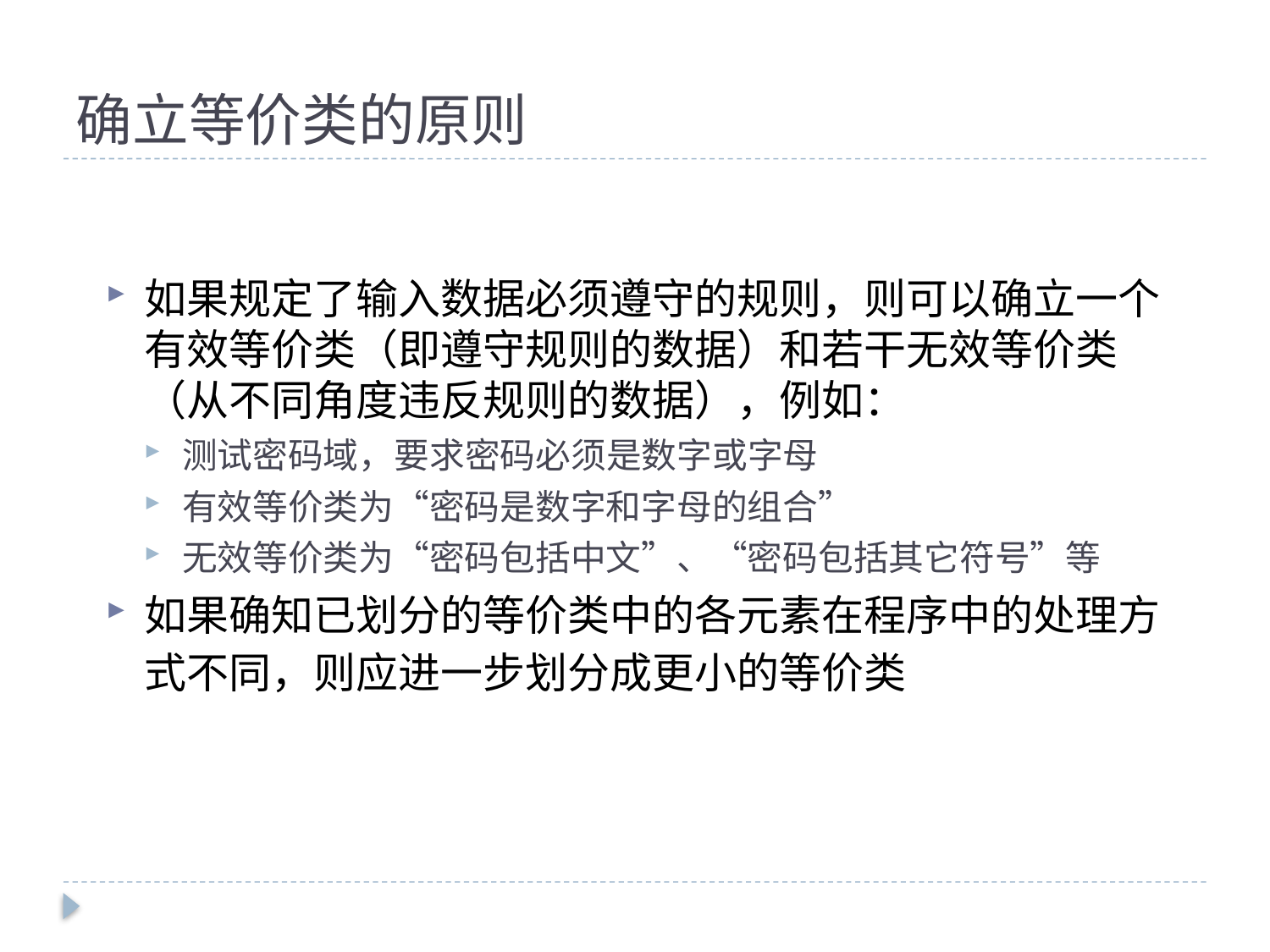

# 确立等价类的原则
如果规定了输入数据必须遵守的规则，则可以确立一个有效等价类（即遵守规则的数据）和若干无效等价类（从不同角度违反规则的数据），例如：
测试密码域，要求密码必须是数字或字母
有效等价类为“密码是数字和字母的组合”
无效等价类为“密码包括中文”、“密码包括其它符号”等
如果确知已划分的等价类中的各元素在程序中的处理方式不同，则应进一步划分成更小的等价类